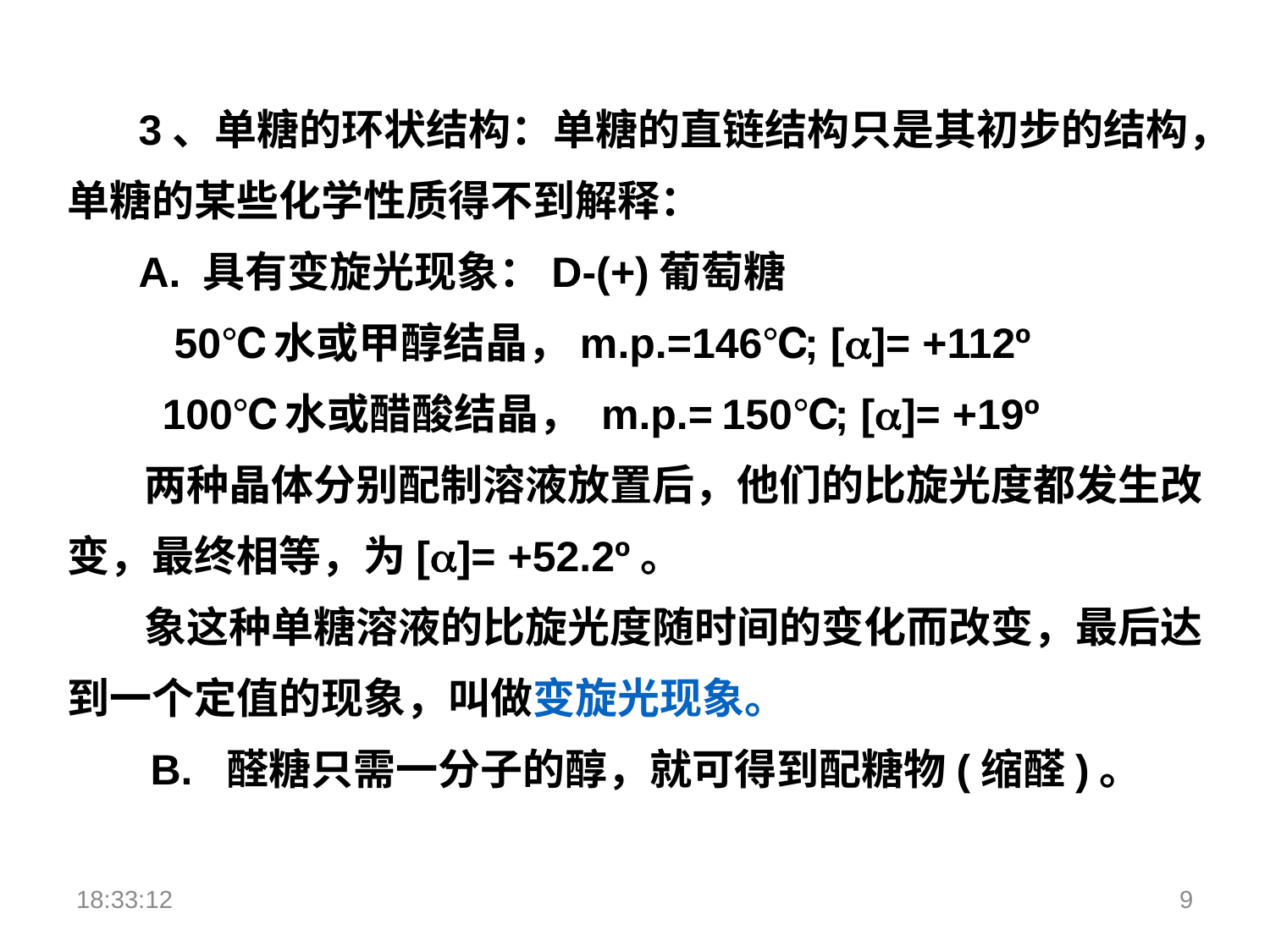

3、单糖的环状结构：单糖的直链结构只是其初步的结构，单糖的某些化学性质得不到解释：
      A. 具有变旋光现象：D-(+)葡萄糖
         50℃水或甲醇结晶，m.p.=146℃; [α]= +112º
        100℃水或醋酸结晶， m.p.= 150℃; [α]= +19º
       两种晶体分别配制溶液放置后，他们的比旋光度都发生改变，最终相等，为[α]= +52.2º。
       象这种单糖溶液的比旋光度随时间的变化而改变，最后达到一个定值的现象，叫做变旋光现象。
       B.  醛糖只需一分子的醇，就可得到配糖物(缩醛)。
18:33:12
9